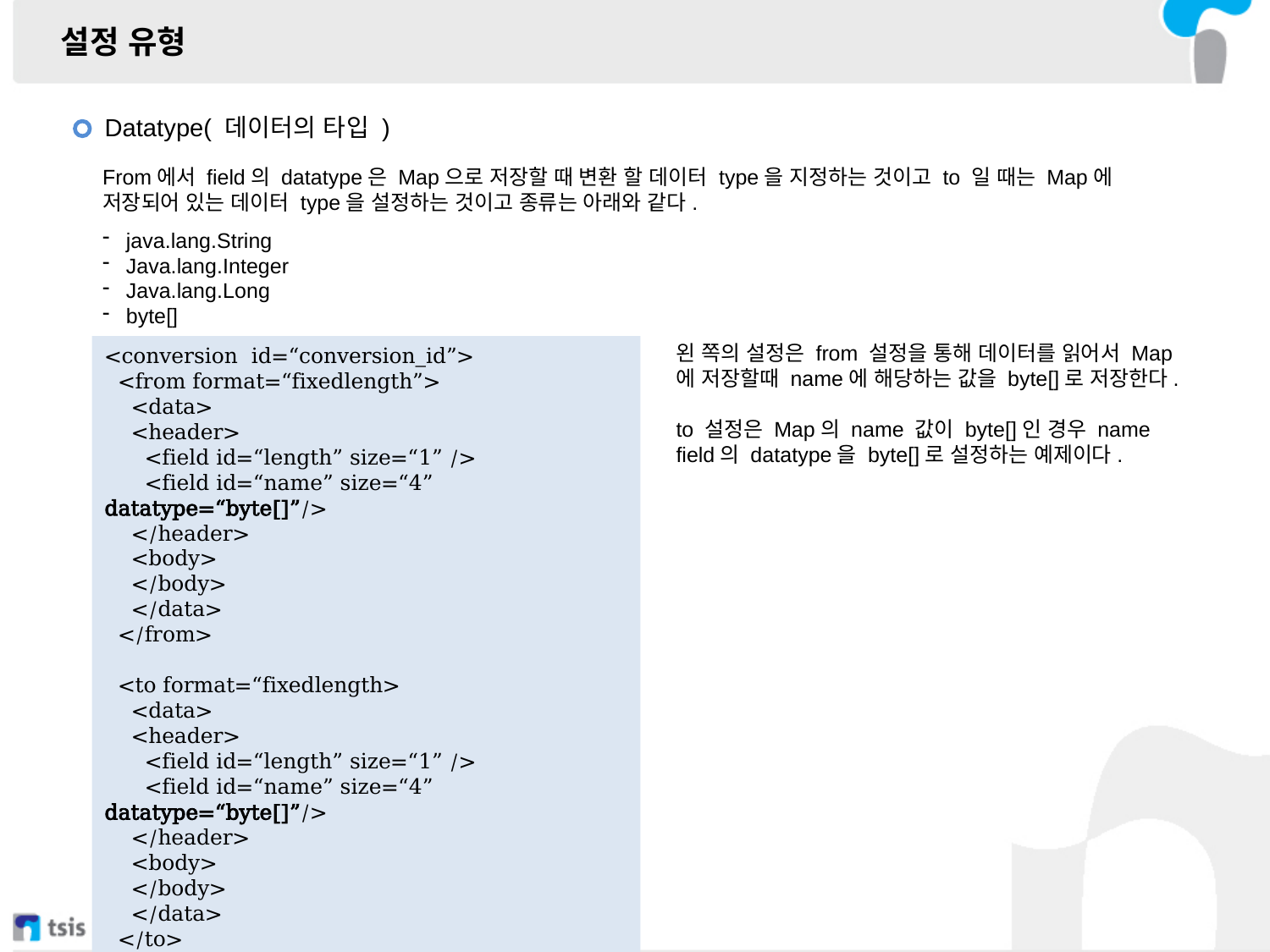

설정 유형
Datatype( 데이터의 타입 )

From에서 field의 datatype은 Map으로 저장할 때 변환 할 데이터 type을 지정하는 것이고 to 일 때는 Map에 저장되어 있는 데이터 type을 설정하는 것이고 종류는 아래와 같다.
java.lang.String
Java.lang.Integer
Java.lang.Long
byte[]
왼 쪽의 설정은 from 설정을 통해 데이터를 읽어서 Map에 저장할때 name에 해당하는 값을 byte[]로 저장한다.

to 설정은 Map의 name 값이 byte[]인 경우 name field의 datatype을 byte[]로 설정하는 예제이다.
<conversion  id=“conversion_id”>
  <from format=“fixedlength”>
    <data>
    <header>
      <field id=“length” size=“1” />
      <field id=“name” size=“4” datatype=“byte[]”/>
    </header>
    <body>
    </body>
    </data>
  </from>

  <to format=“fixedlength>
    <data>
    <header>
      <field id=“length” size=“1” />
      <field id=“name” size=“4” datatype=“byte[]”/>
    </header>
    <body>
    </body>
    </data>
  </to>
</conversion>